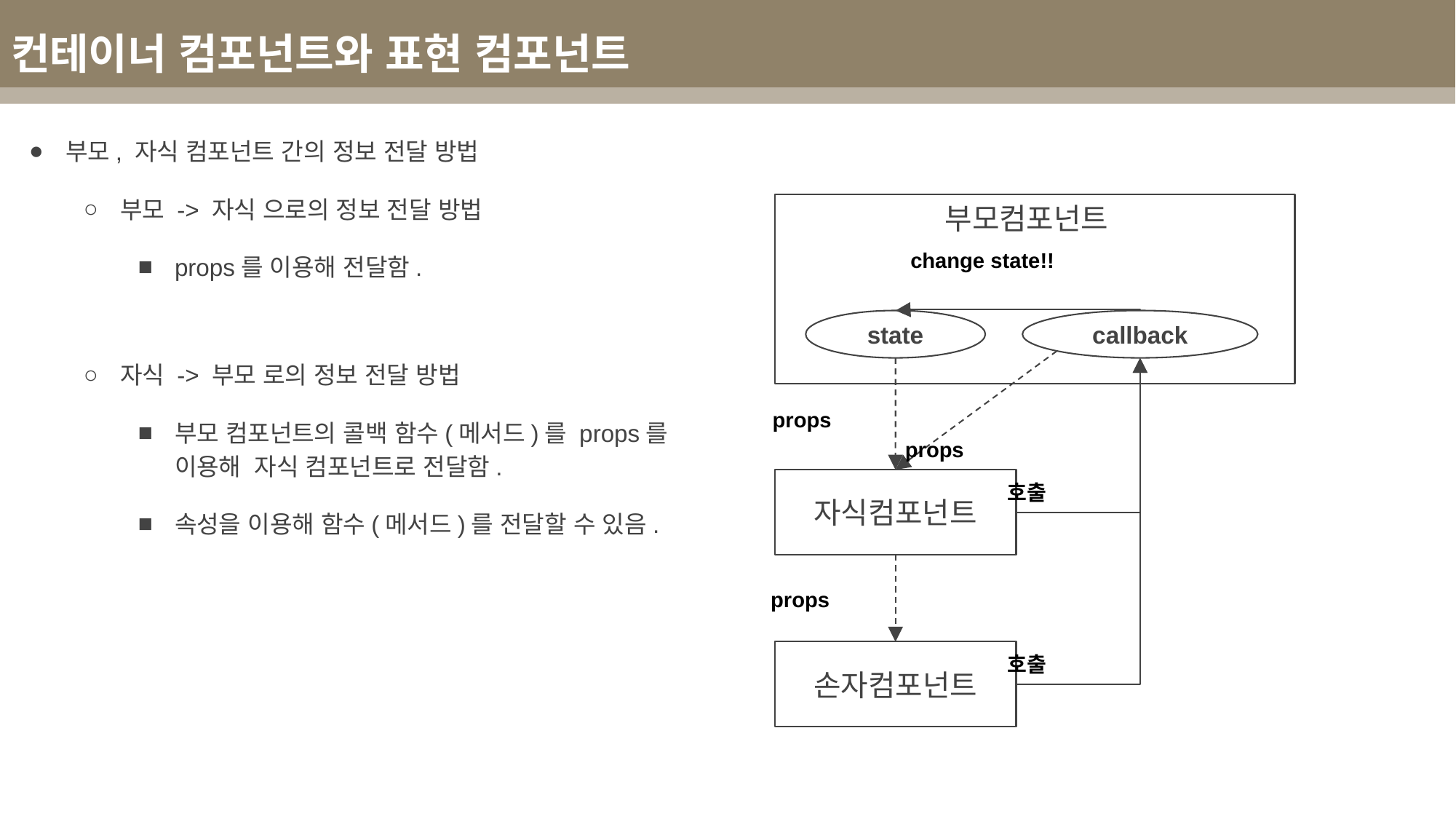

컨테이너 컴포넌트와 표현 컴포넌트
부모, 자식 컴포넌트 간의 정보 전달 방법
부모 -> 자식 으로의 정보 전달 방법
props를 이용해 전달함.

자식 -> 부모 로의 정보 전달 방법
부모 컴포넌트의 콜백 함수(메서드)를 props를 이용해  자식 컴포넌트로 전달함.
속성을 이용해 함수(메서드)를 전달할 수 있음.

부모컴포넌트

change state!!
state
callback
props
props
자식컴포넌트
호출
props
손자컴포넌트
호출